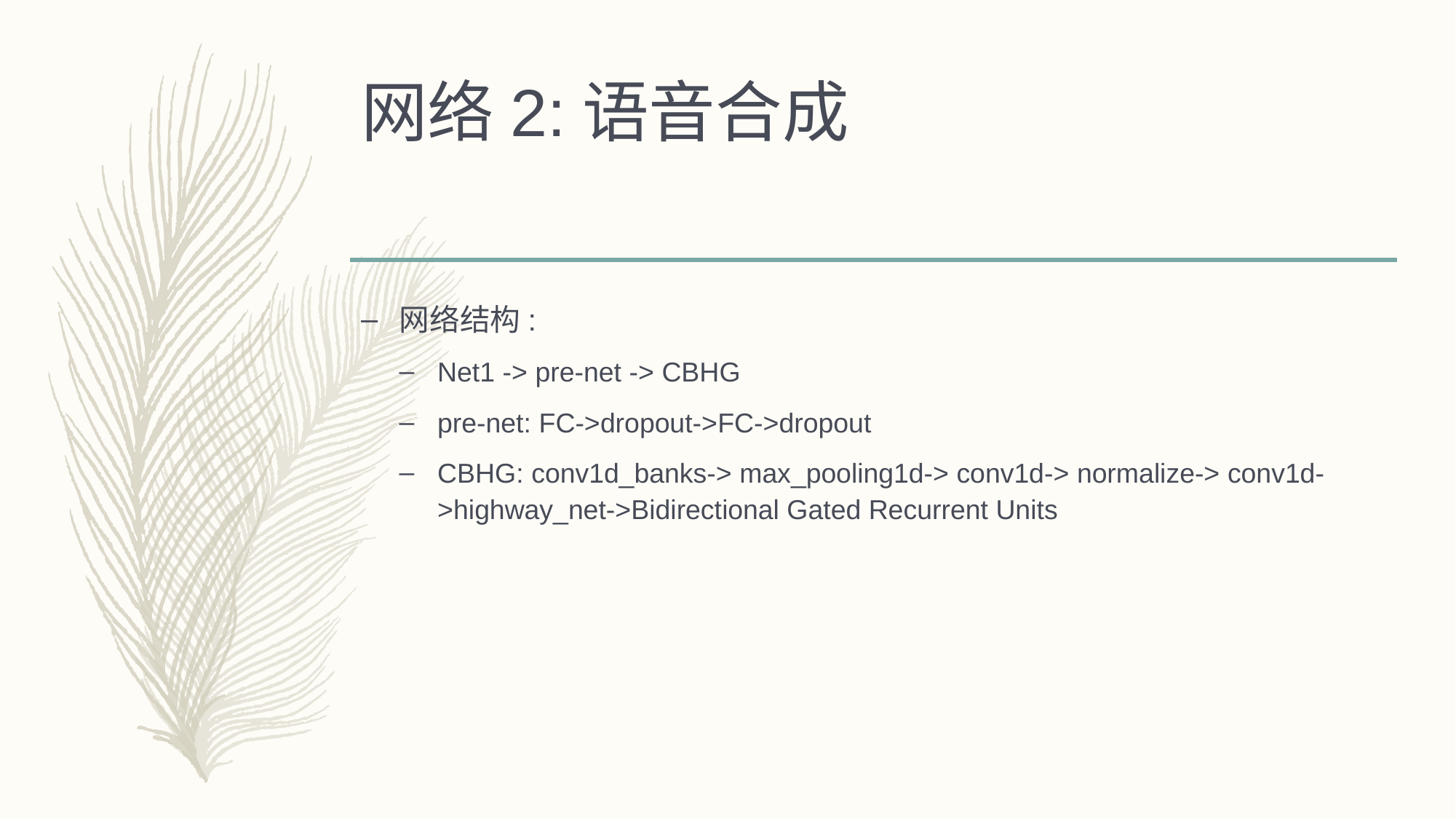

# 网络2:语音合成
网络结构:
Net1 -> pre-net -> CBHG
pre-net: FC->dropout->FC->dropout
CBHG: conv1d_banks-> max_pooling1d-> conv1d-> normalize-> conv1d->highway_net->Bidirectional Gated Recurrent Units